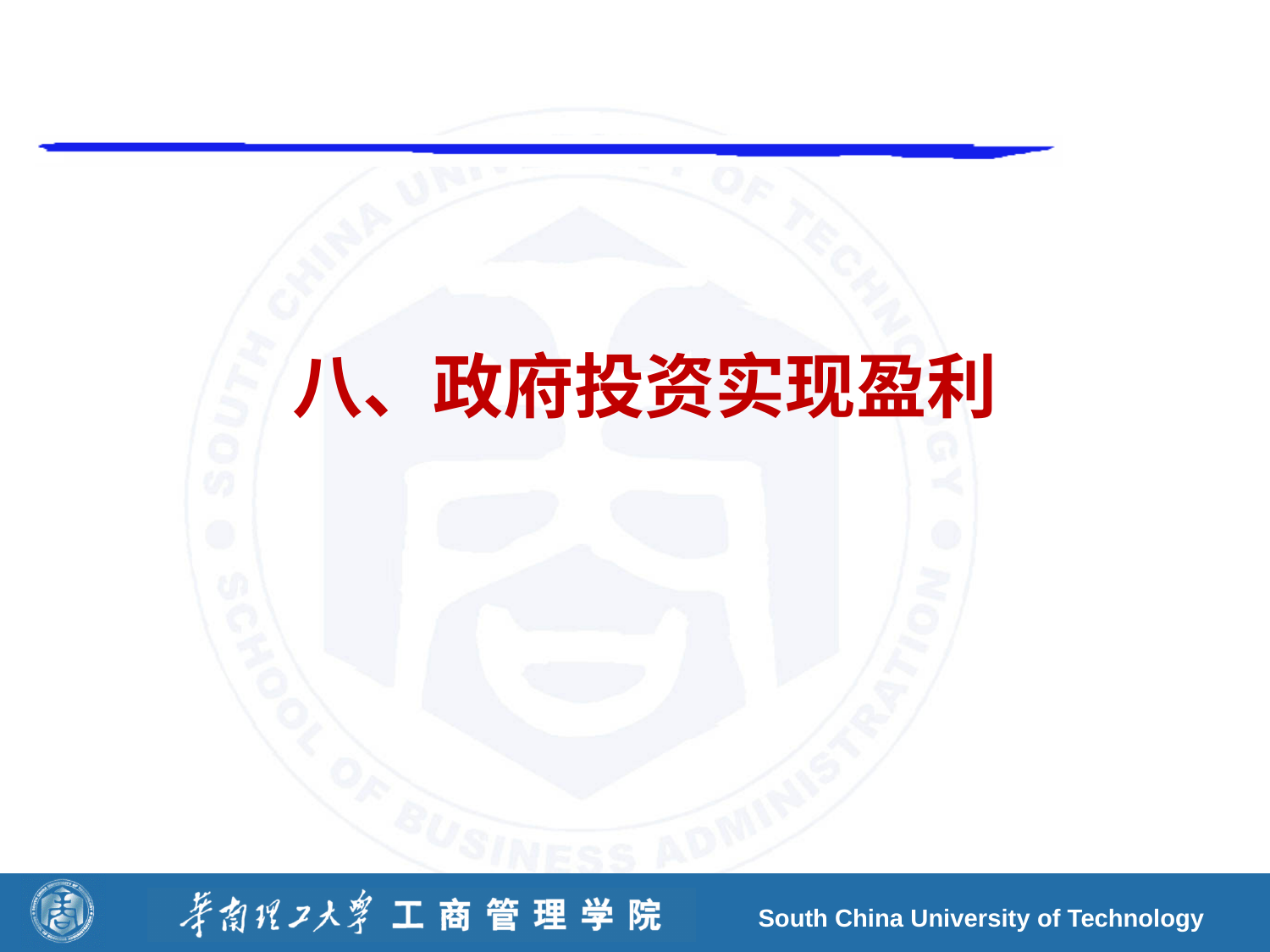

# 八、政府投资实现盈利
South China University of Technology